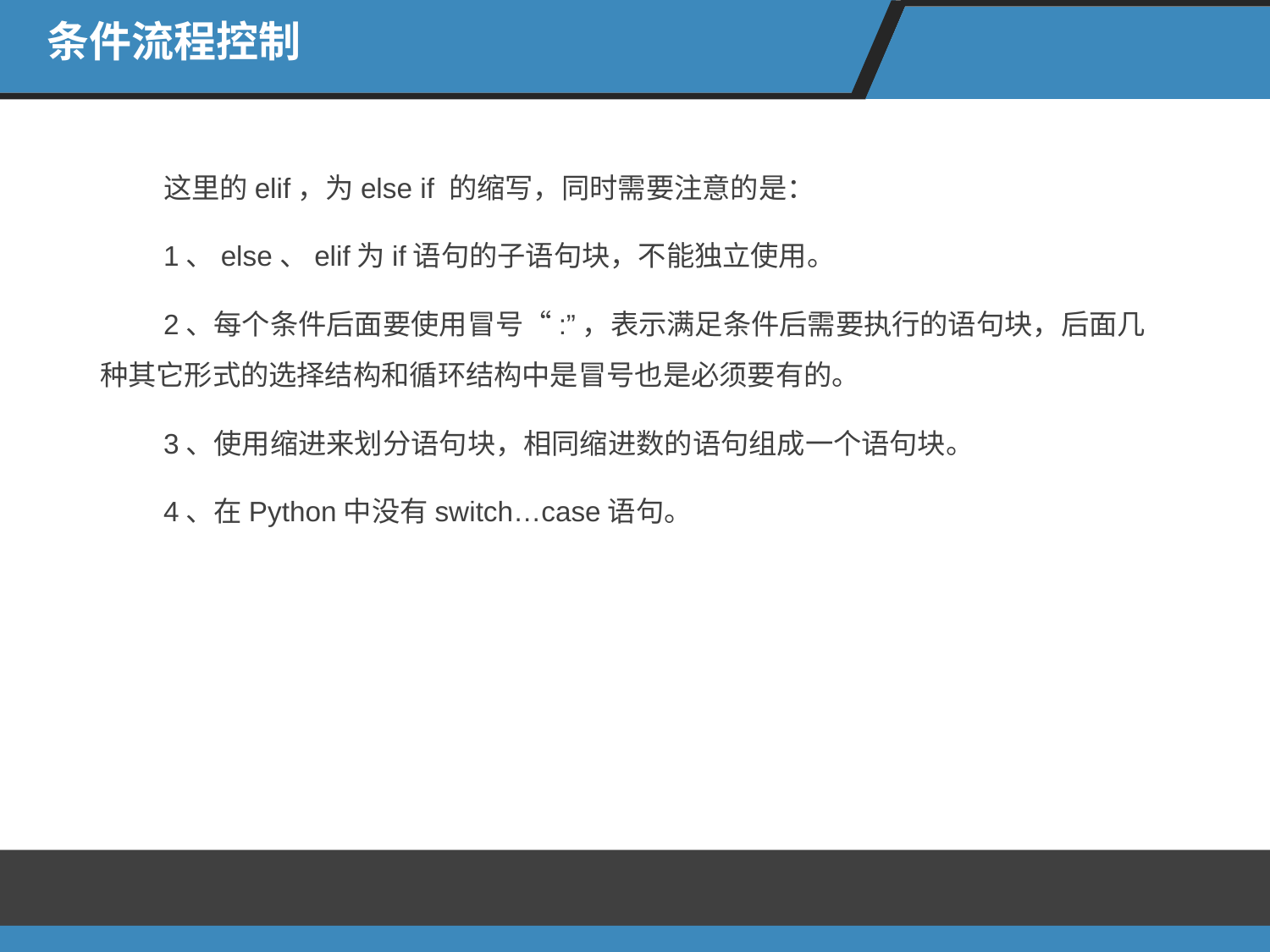

条件流程控制
这里的elif，为else if 的缩写，同时需要注意的是：
1、else、elif为if语句的子语句块，不能独立使用。
2、每个条件后面要使用冒号“:”，表示满足条件后需要执行的语句块，后面几种其它形式的选择结构和循环结构中是冒号也是必须要有的。
3、使用缩进来划分语句块，相同缩进数的语句组成一个语句块。
4、在Python中没有switch…case语句。